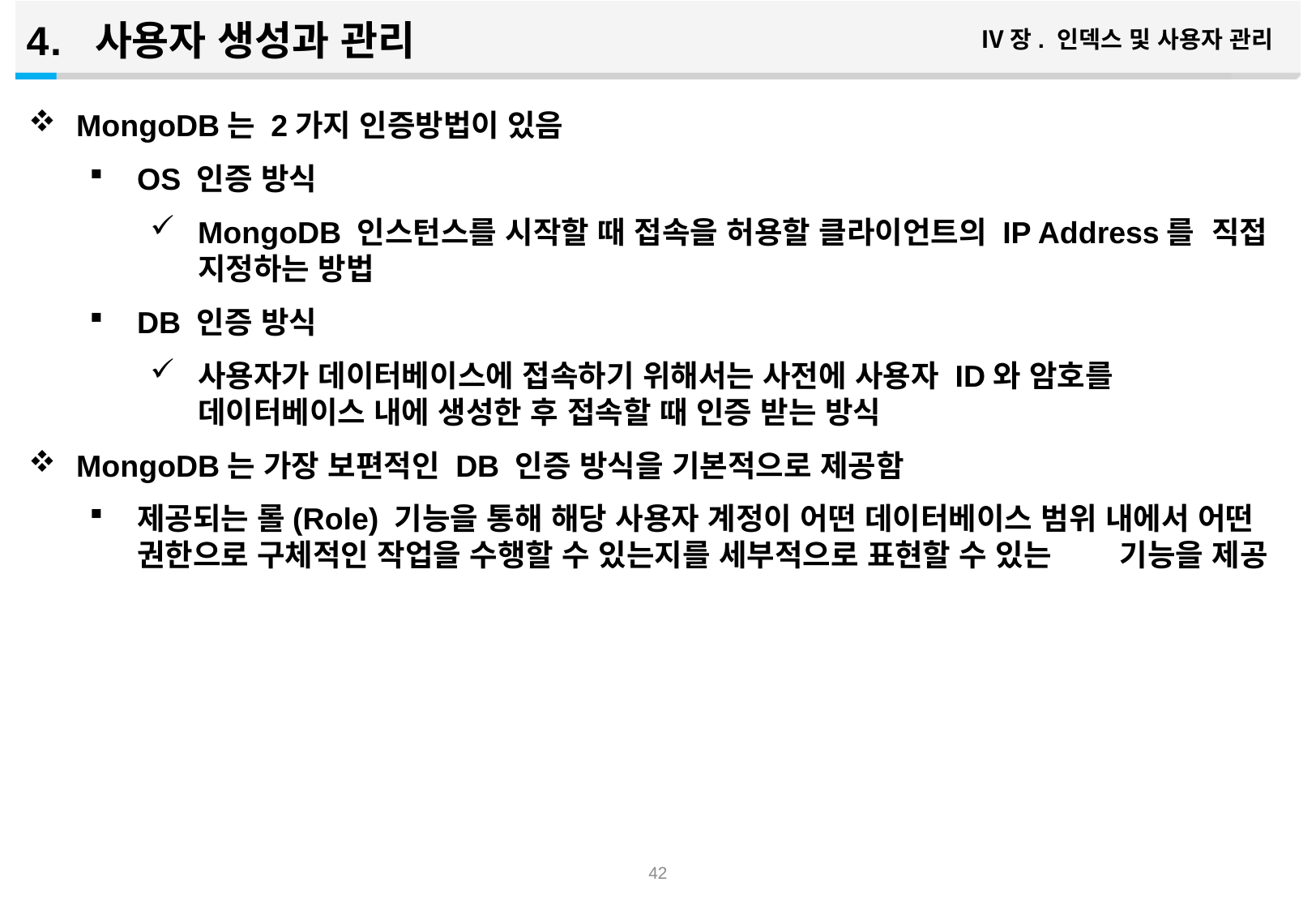

사용자 생성과 관리
Ⅳ장. 인덱스 및 사용자 관리
MongoDB는 2가지 인증방법이 있음
OS 인증 방식
MongoDB 인스턴스를 시작할 때 접속을 허용할 클라이언트의 IP Address를  직접 지정하는 방법
DB 인증 방식
사용자가 데이터베이스에 접속하기 위해서는 사전에 사용자 ID와 암호를              데이터베이스 내에 생성한 후 접속할 때 인증 받는 방식
MongoDB는 가장 보편적인 DB 인증 방식을 기본적으로 제공함
제공되는 롤(Role) 기능을 통해 해당 사용자 계정이 어떤 데이터베이스 범위 내에서 어떤 권한으로 구체적인 작업을 수행할 수 있는지를 세부적으로 표현할 수 있는        기능을 제공

42